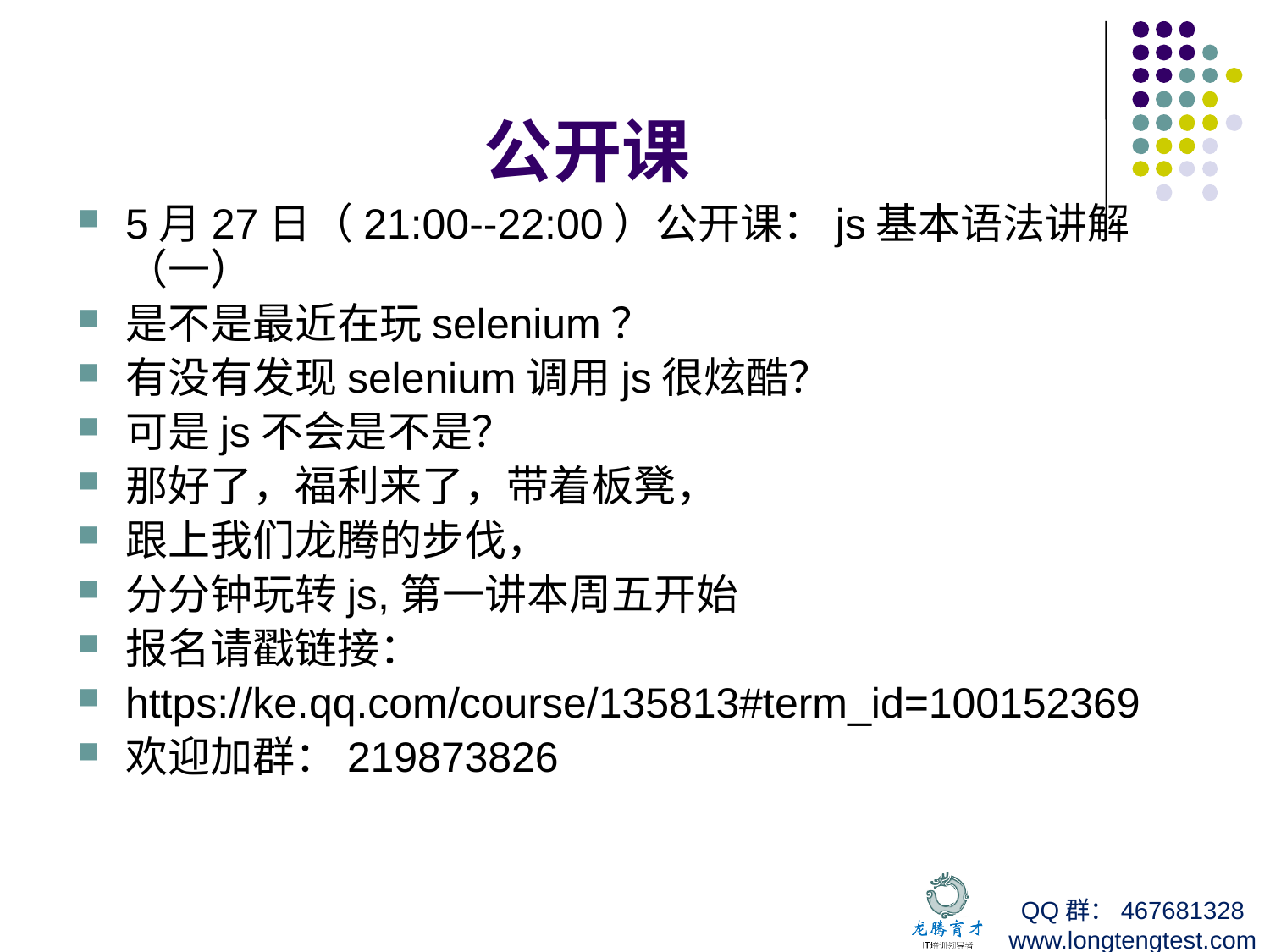

# 公开课
5月27日（21:00--22:00）公开课：js基本语法讲解（一）
是不是最近在玩selenium？
有没有发现selenium调用js很炫酷？
可是js不会是不是？
那好了，福利来了，带着板凳，
跟上我们龙腾的步伐，
分分钟玩转js,第一讲本周五开始
报名请戳链接：
https://ke.qq.com/course/135813#term_id=100152369
欢迎加群：219873826